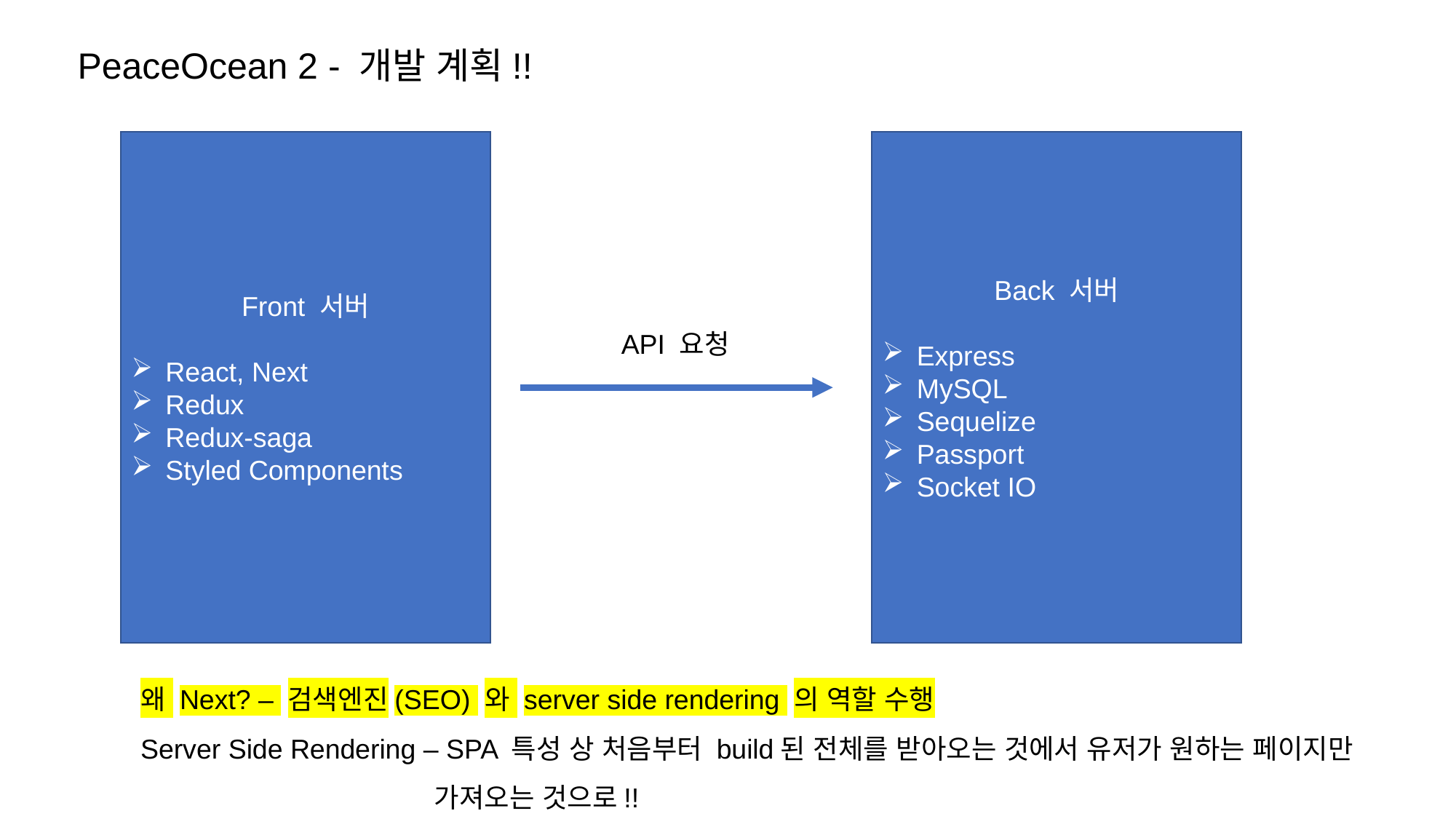

PeaceOcean 2 - 개발 계획!!
Front 서버

React, Next
Redux
Redux-saga
Styled Components
Back 서버

Express
MySQL
Sequelize
Passport
Socket IO
API 요청
왜 Next? – 검색엔진(SEO) 와 server side rendering 의 역할 수행
Server Side Rendering – SPA 특성 상 처음부터 build된 전체를 받아오는 것에서 유저가 원하는 페이지만
		         가져오는 것으로!!